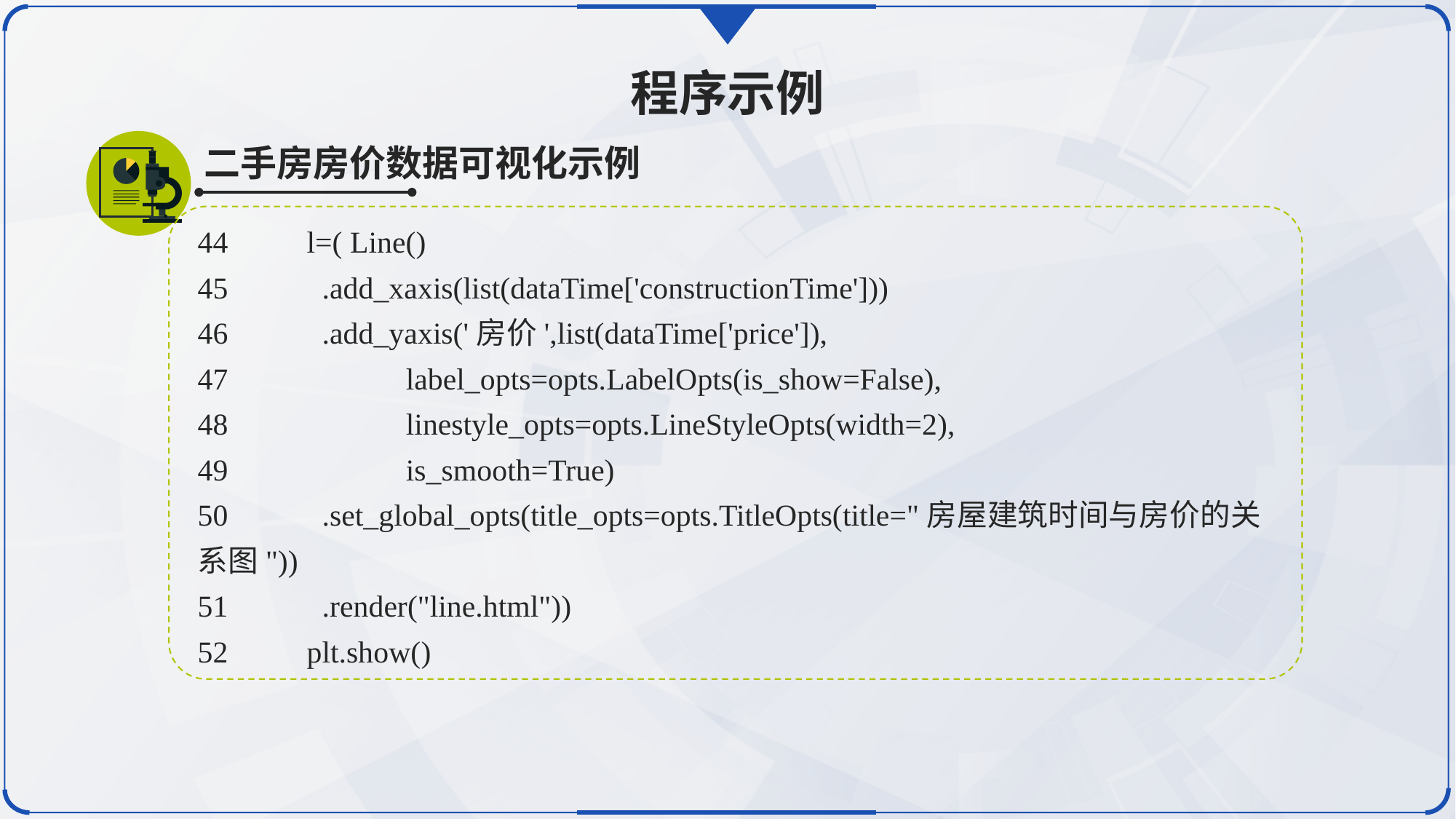

程序示例

二手房房价数据可视化示例

44	l=( Line()
45	  .add_xaxis(list(dataTime['constructionTime']))
46	  .add_yaxis('房价',list(dataTime['price']),
47	             label_opts=opts.LabelOpts(is_show=False),
48	             linestyle_opts=opts.LineStyleOpts(width=2),
49	             is_smooth=True)
50	  .set_global_opts(title_opts=opts.TitleOpts(title="房屋建筑时间与房价的关系图"))
51	  .render("line.html"))
52	plt.show()